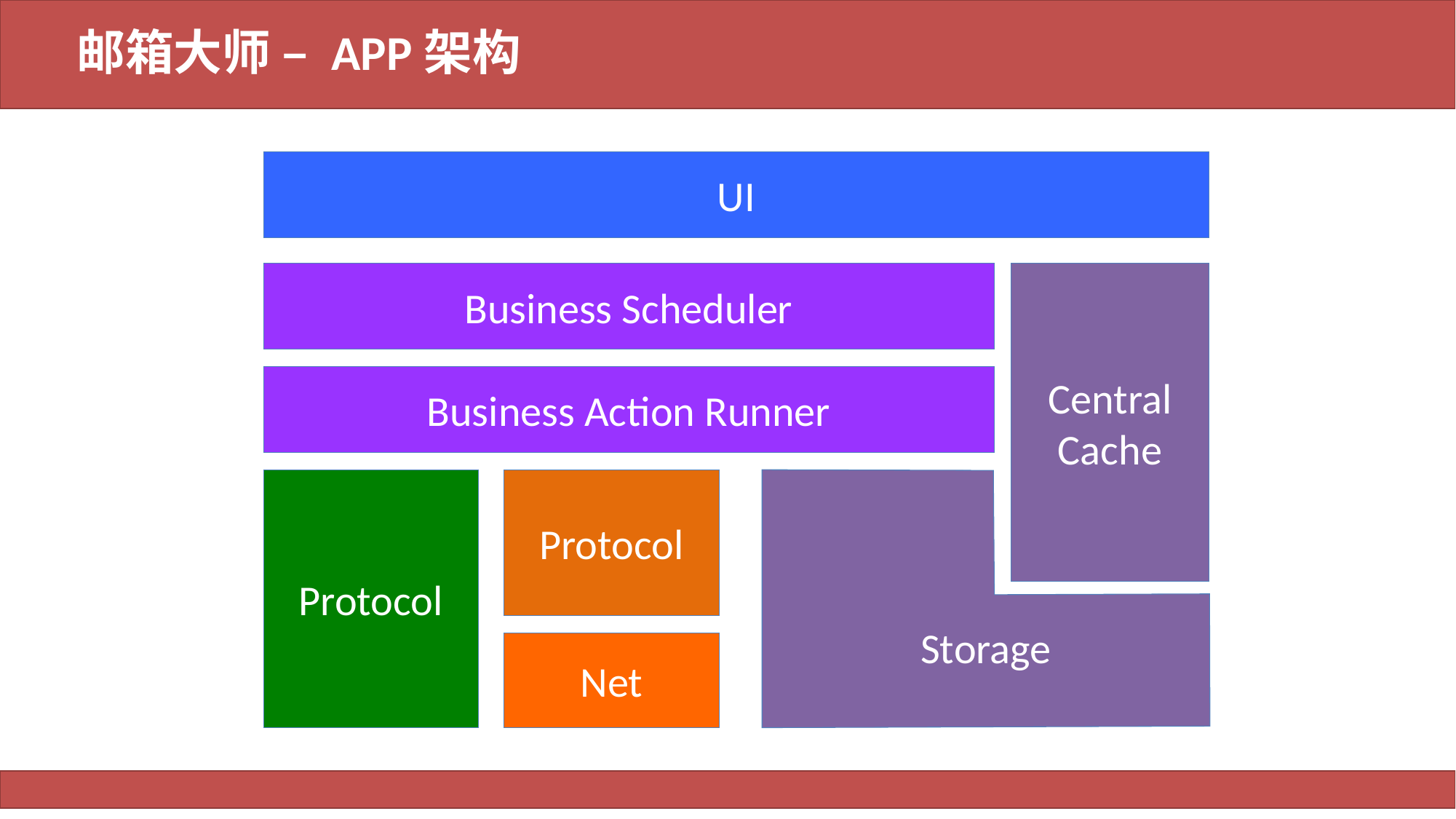

# 邮箱大师 – APP架构
UI
Business Scheduler
Central
Cache
Business Action Runner
Protocol
Protocol
Storage
Net